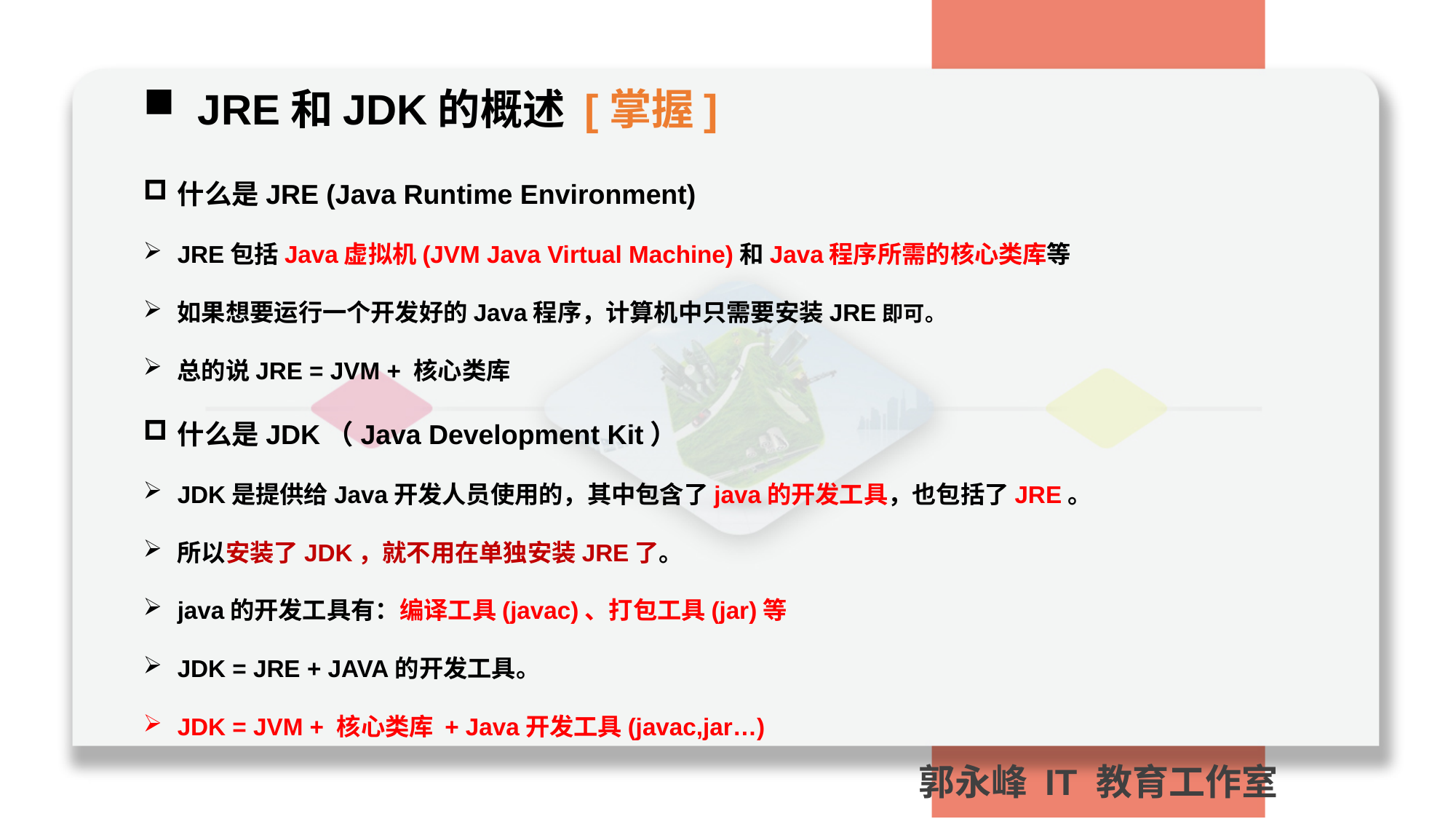

JRE和JDK的概述 [掌握]
什么是JRE (Java Runtime Environment)
JRE包括Java虚拟机(JVM Java Virtual Machine)和Java程序所需的核心类库等
如果想要运行一个开发好的Java程序，计算机中只需要安装JRE即可。
总的说JRE = JVM + 核心类库
什么是JDK（Java Development Kit）
JDK是提供给Java开发人员使用的，其中包含了java的开发工具，也包括了JRE。
所以安装了JDK，就不用在单独安装JRE了。
java的开发工具有：编译工具(javac)、打包工具(jar)等
JDK = JRE + JAVA的开发工具。
JDK = JVM + 核心类库 + Java开发工具(javac,jar…)